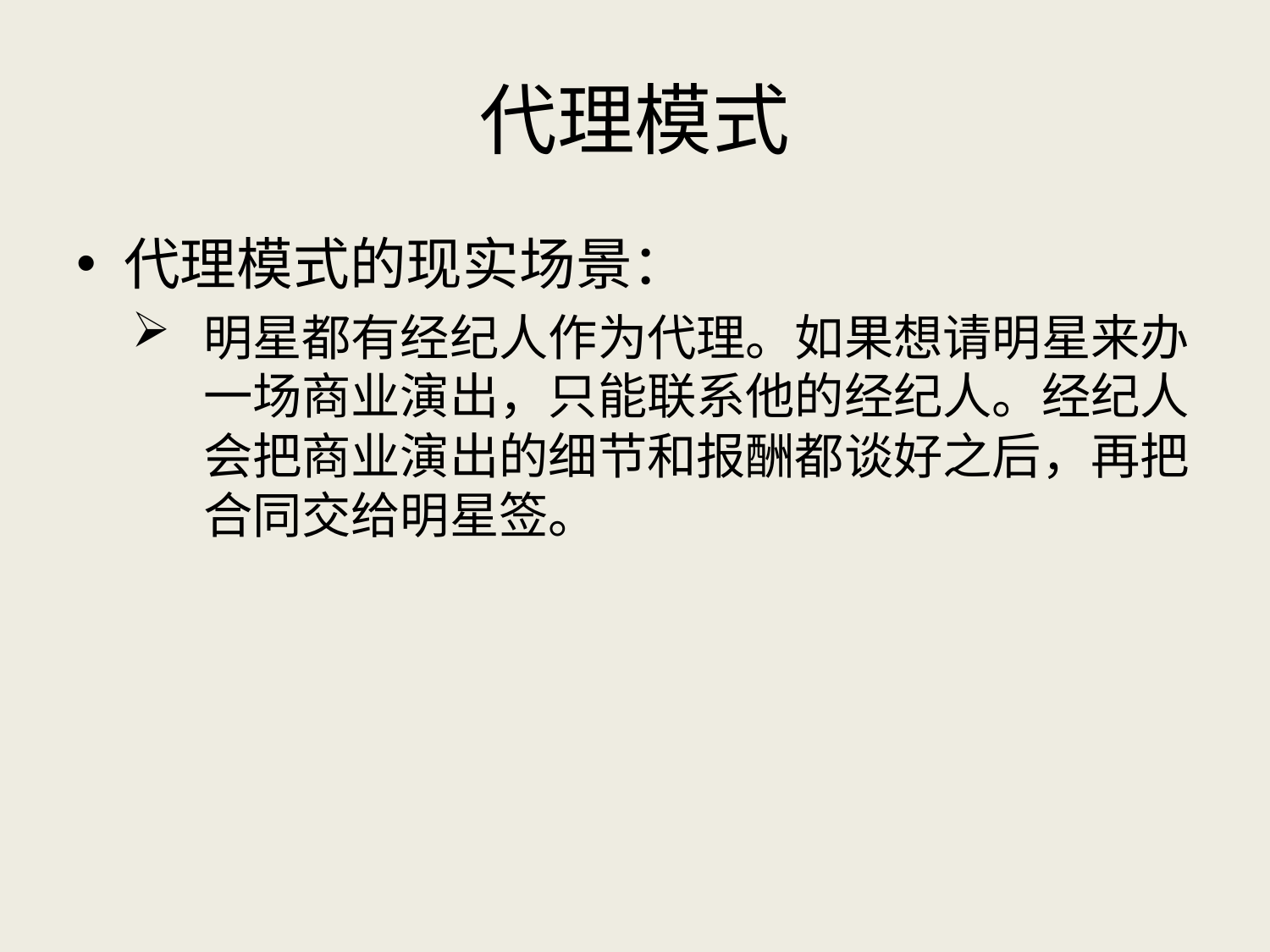

# 代理模式
代理模式的现实场景：
明星都有经纪人作为代理。如果想请明星来办一场商业演出，只能联系他的经纪人。经纪人会把商业演出的细节和报酬都谈好之后，再把合同交给明星签。